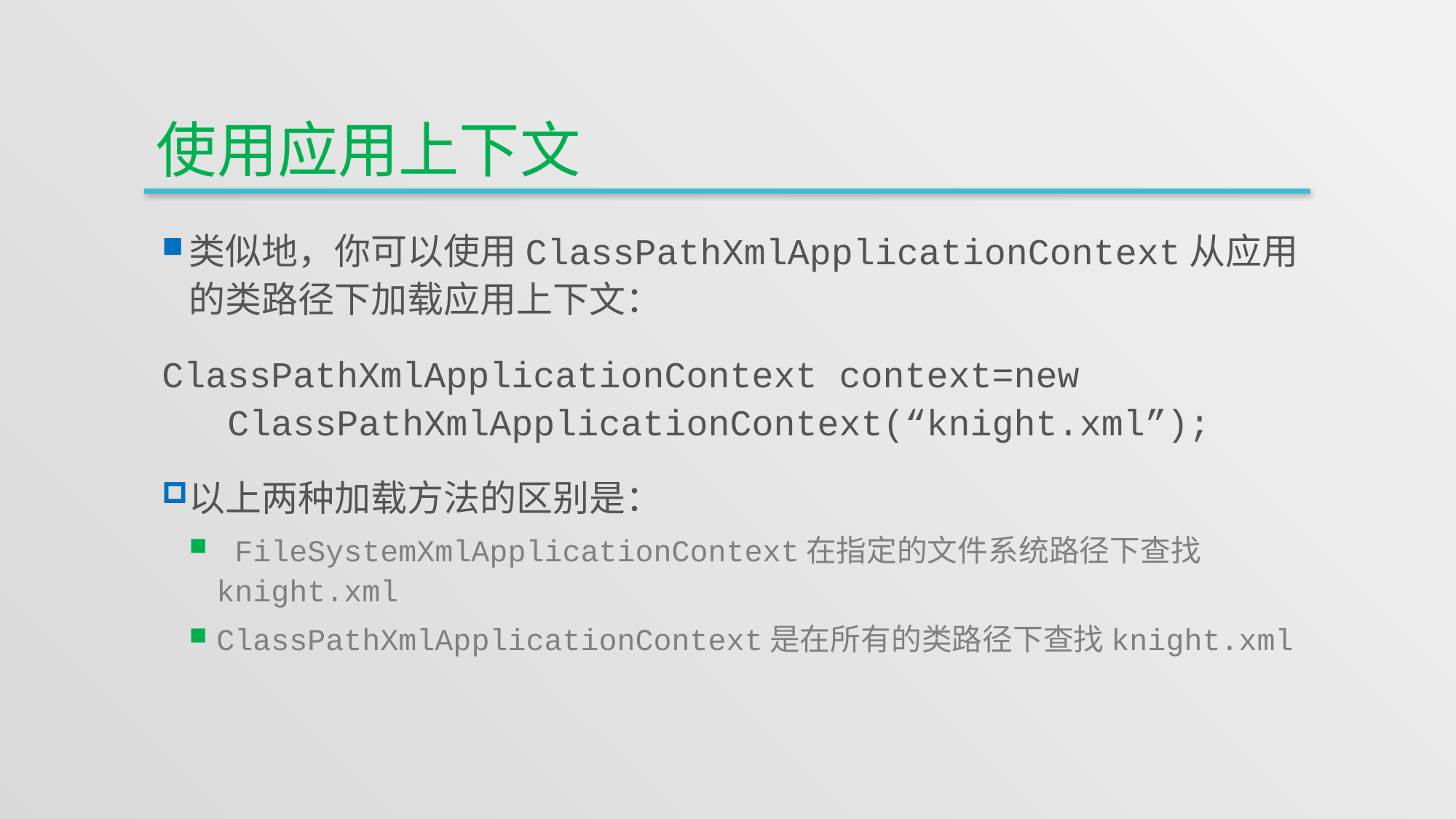

# 使用应用上下文
类似地，你可以使用ClassPathXmlApplicationContext从应用的类路径下加载应用上下文：
ClassPathXmlApplicationContext context=new
   ClassPathXmlApplicationContext(“knight.xml”);
以上两种加载方法的区别是：
 FileSystemXmlApplicationContext在指定的文件系统路径下查找knight.xml
ClassPathXmlApplicationContext是在所有的类路径下查找knight.xml